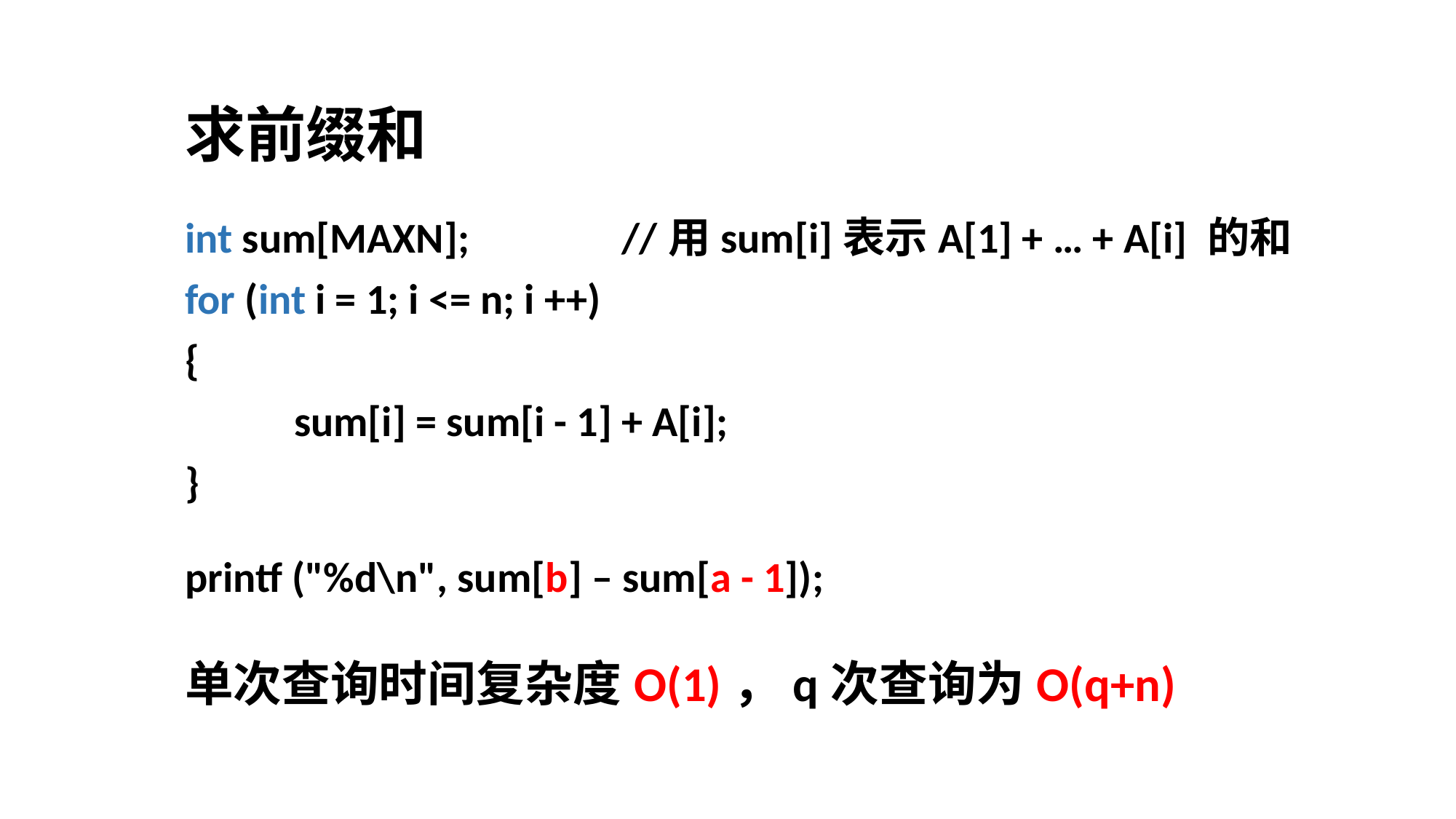

求前缀和
int sum[MAXN];		//用sum[i]表示A[1] + … + A[i] 的和
for (int i = 1; i <= n; i ++)
{
	sum[i] = sum[i - 1] + A[i];
}
printf ("%d\n", sum[b] – sum[a - 1]);
单次查询时间复杂度O(1)，q次查询为O(q+n)